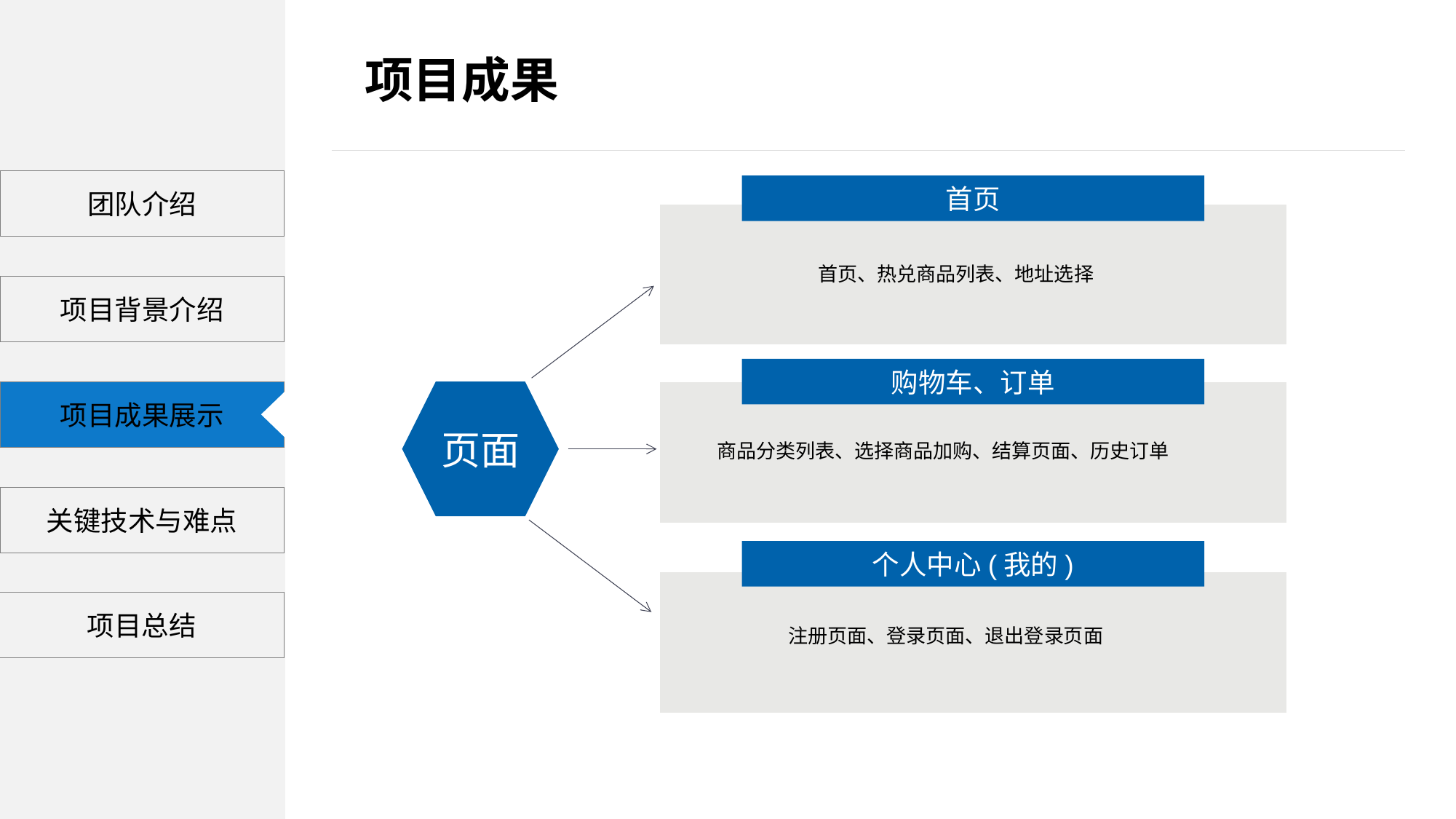

项目成果
团队介绍
首页

首页、热兑商品列表、地址选择
项目背景介绍
购物车、订单
项目成果展示
页面

商品分类列表、选择商品加购、结算页面、历史订单
关键技术与难点
个人中心(我的)
项目总结

注册页面、登录页面、退出登录页面